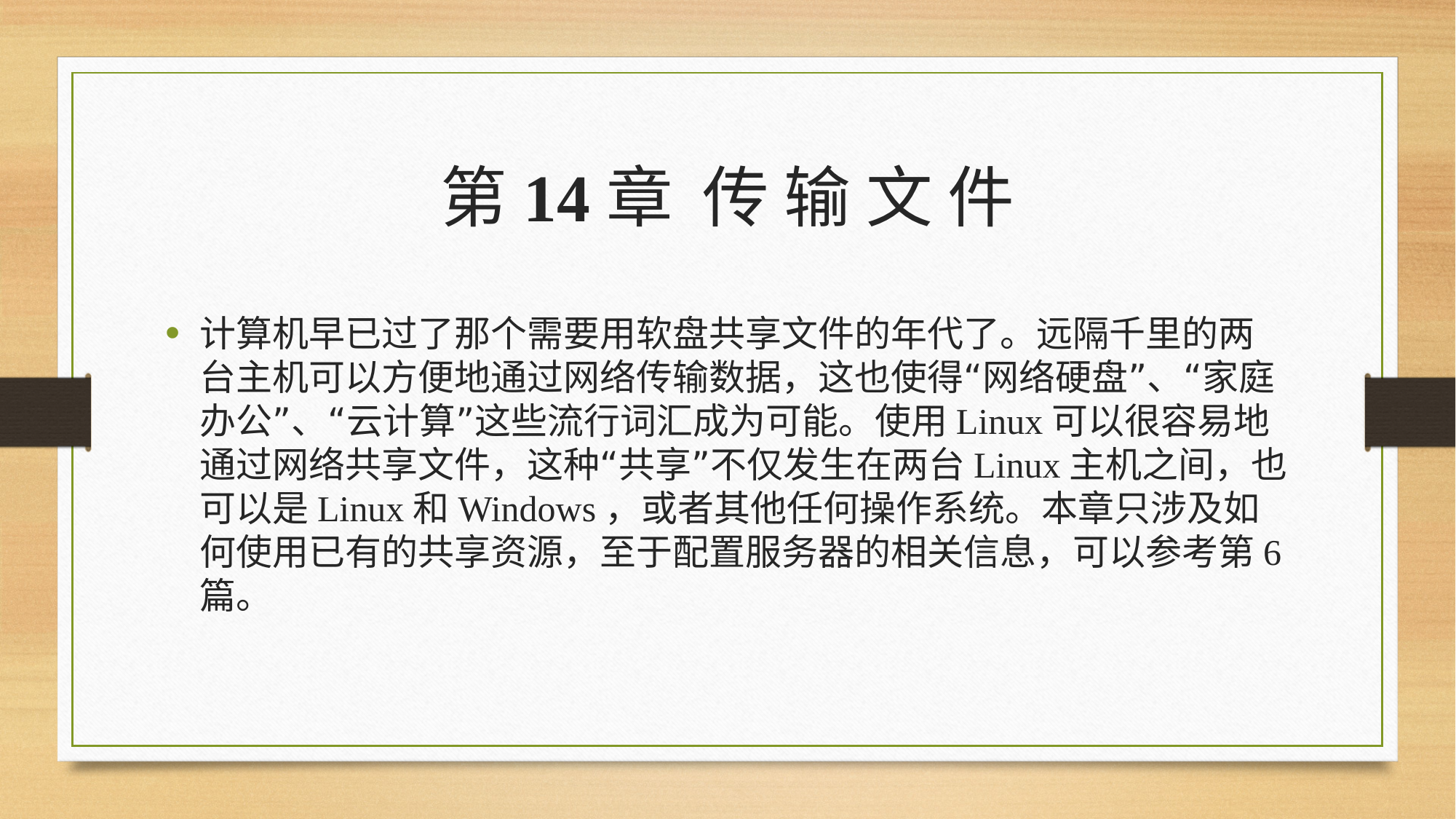

第14章  传 输 文 件
计算机早已过了那个需要用软盘共享文件的年代了。远隔千里的两台主机可以方便地通过网络传输数据，这也使得“网络硬盘”、“家庭办公”、“云计算”这些流行词汇成为可能。使用Linux可以很容易地通过网络共享文件，这种“共享”不仅发生在两台Linux主机之间，也可以是Linux和Windows，或者其他任何操作系统。本章只涉及如何使用已有的共享资源，至于配置服务器的相关信息，可以参考第6篇。